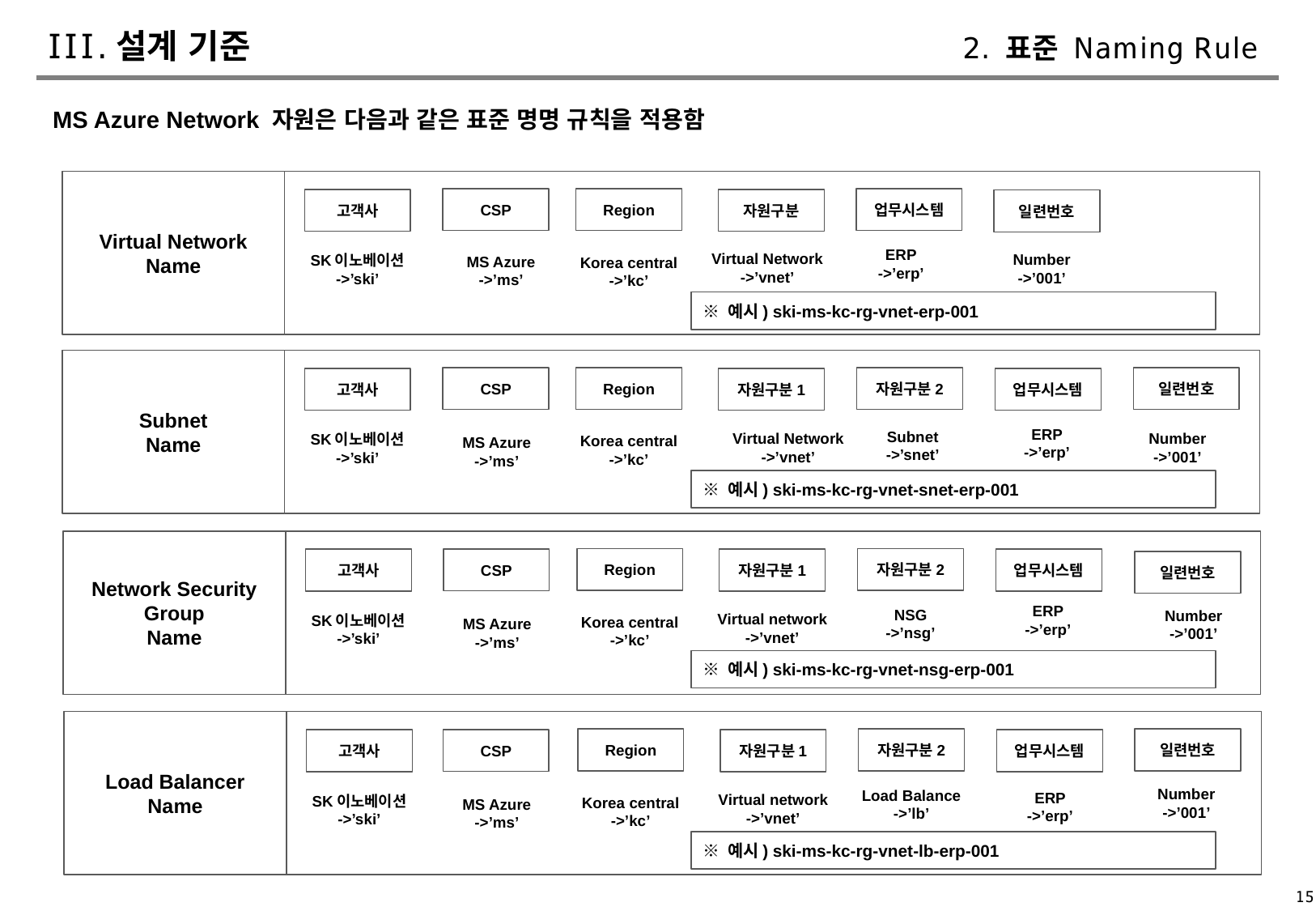

# III.설계 기준
2. 표준 Naming Rule
MS Azure Network 자원은 다음과 같은 표준 명명 규칙을 적용함
Virtual Network
Name

CSP
Region
업무시스템
고객사
자원구분
일련번호
ERP
->’erp’
Virtual Network
->’vnet’
Number
->’001’
SK이노베이션
->’ski’
MS Azure
->’ms’
Korea central
->’kc’
※ 예시) ski-ms-kc-rg-vnet-erp-001
Subnet
Name

CSP
Region
자원구분2
일련번호
고객사
자원구분1
업무시스템
ERP
->’erp’
Subnet
->’snet’
Virtual Network
->’vnet’
Number
->’001’
SK이노베이션
->’ski’
Korea central
->’kc’
MS Azure
->’ms’
※ 예시) ski-ms-kc-rg-vnet-snet-erp-001
Network Security Group
Name

Region
자원구분2
CSP
고객사
자원구분1
업무시스템
일련번호
ERP
->’erp’
NSG
->’nsg’
Number
->’001’
Virtual network
->’vnet’
SK이노베이션
->’ski’
Korea central
->’kc’
MS Azure
->’ms’
※ 예시) ski-ms-kc-rg-vnet-nsg-erp-001
Load Balancer
Name

Region
자원구분2
일련번호
CSP
고객사
자원구분1
업무시스템
Number
->’001’
Load Balance
->’lb’
ERP
->’erp’
Virtual network
->’vnet’
SK이노베이션
->’ski’
Korea central
->’kc’
MS Azure
->’ms’
※ 예시) ski-ms-kc-rg-vnet-lb-erp-001
15